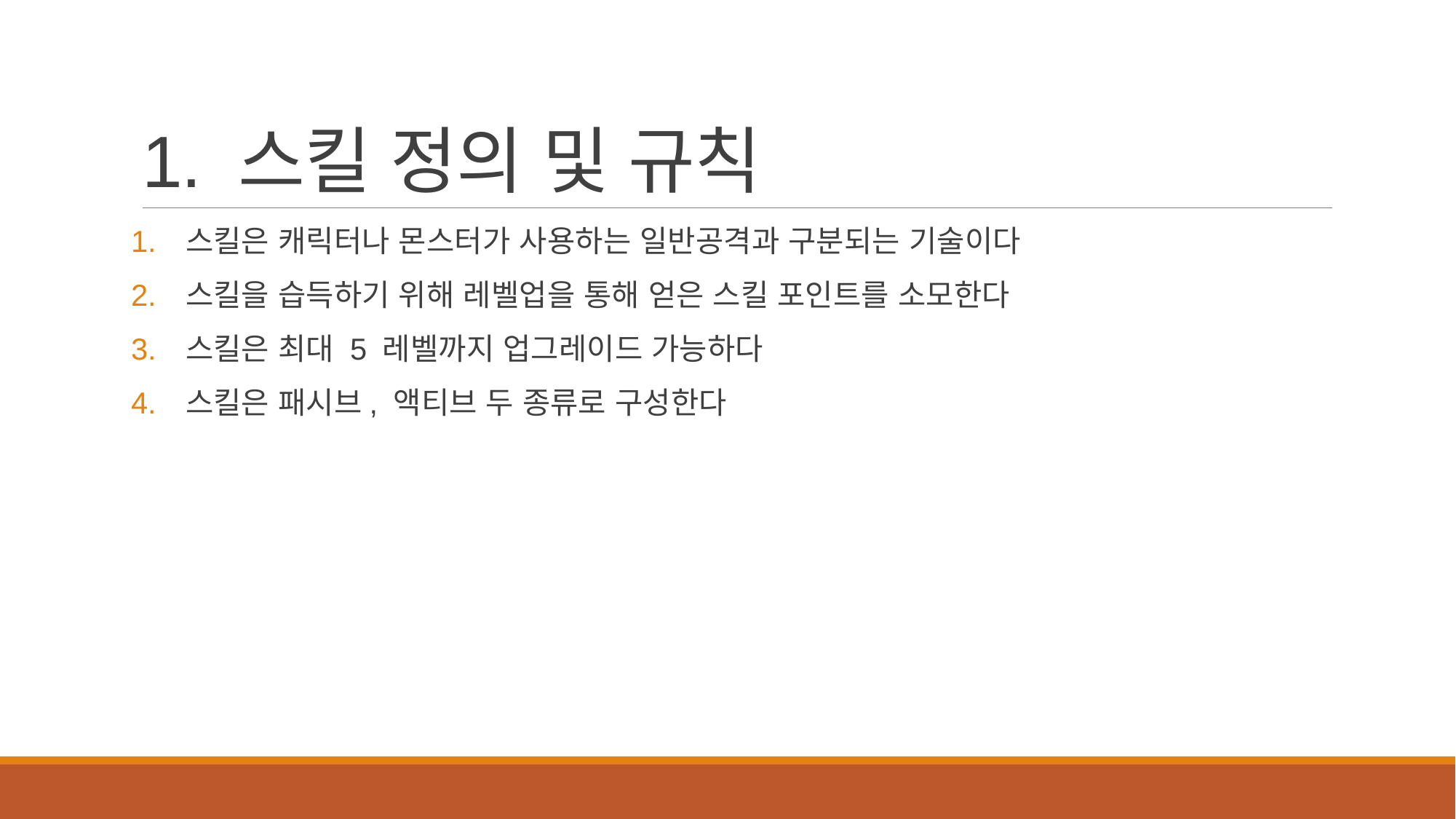

# 1. 스킬 정의 및 규칙
스킬은 캐릭터나 몬스터가 사용하는 일반공격과 구분되는 기술이다
스킬을 습득하기 위해 레벨업을 통해 얻은 스킬 포인트를 소모한다
스킬은 최대 5 레벨까지 업그레이드 가능하다
스킬은 패시브, 액티브 두 종류로 구성한다